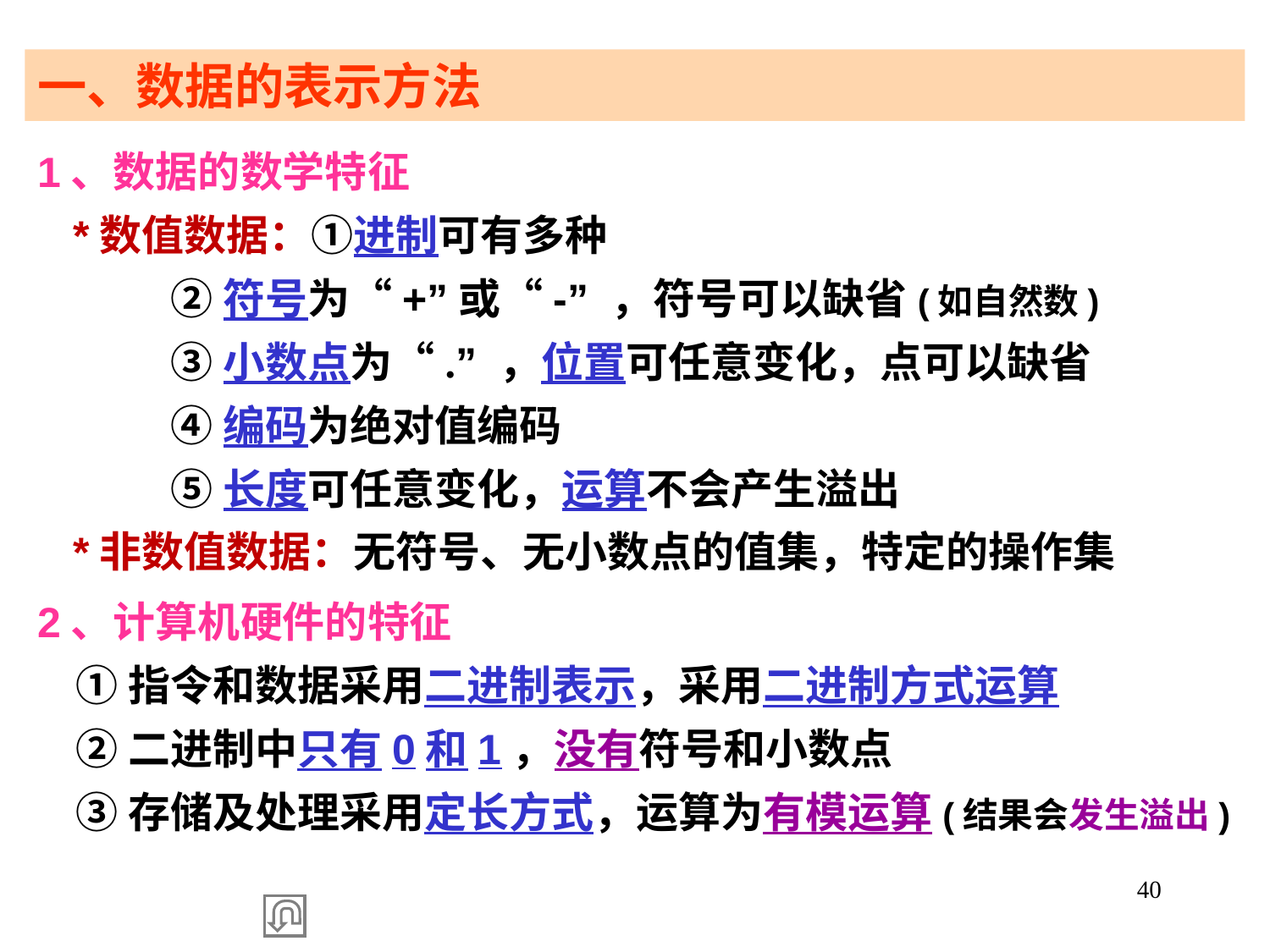

一、数据的表示方法
1、数据的数学特征
   *数值数据：①进制可有多种
              ②符号为“+”或“-” ，符号可以缺省(如自然数)
              ③小数点为“.” ，位置可任意变化，点可以缺省
              ④编码为绝对值编码
              ⑤长度可任意变化，运算不会产生溢出
   *非数值数据：无符号、无小数点的值集，特定的操作集
2、计算机硬件的特征
    ①指令和数据采用二进制表示，采用二进制方式运算
    ②二进制中只有0和1，没有符号和小数点
    ③存储及处理采用定长方式，运算为有模运算(结果会发生溢出)
40